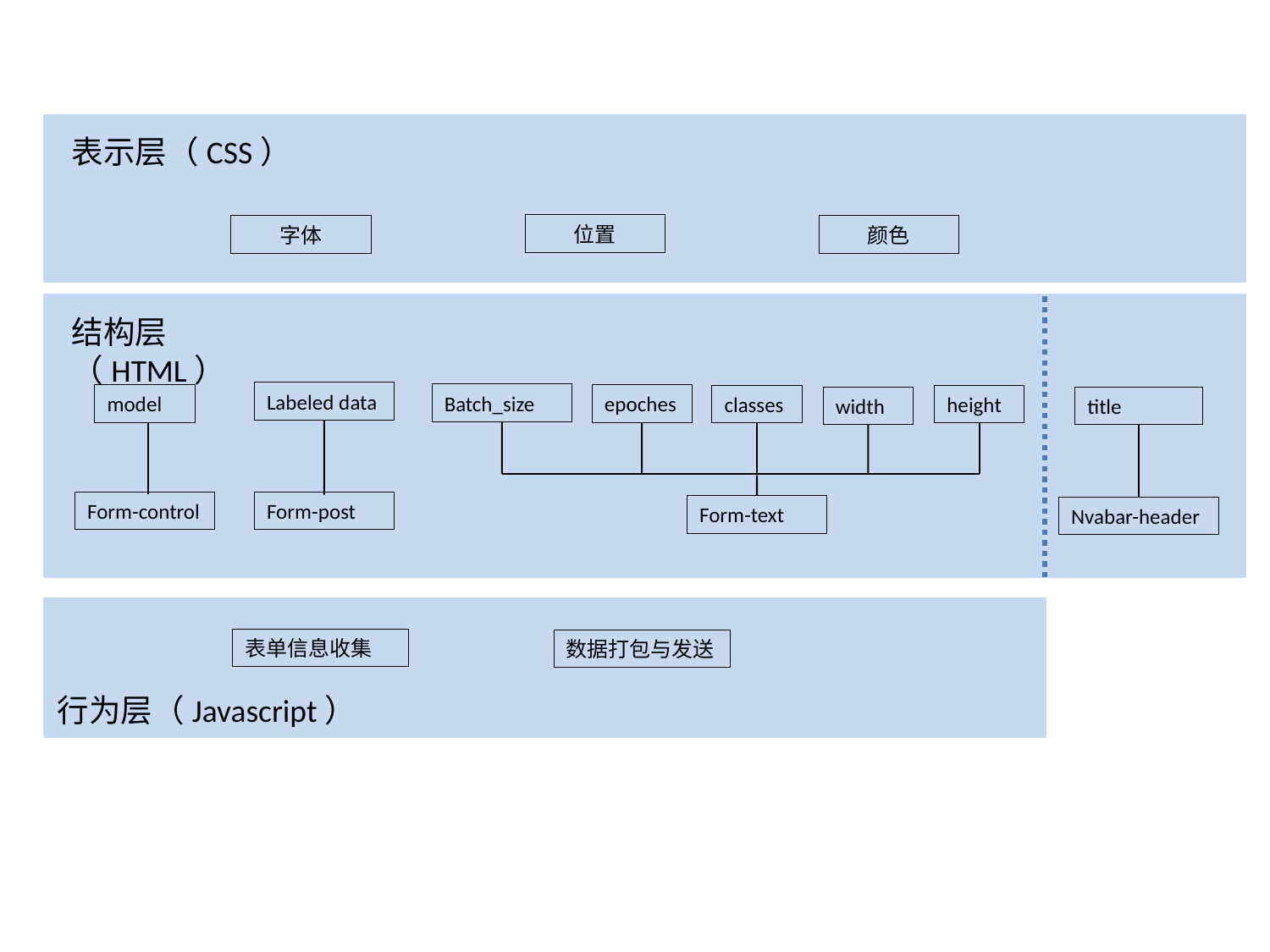

表示层（CSS）
位置
字体
颜色

结构层（HTML）
Labeled data
Batch_size
model
epoches
height
classes
title
width
Form-post
Form-control
Form-text
Nvabar-header

表单信息收集
数据打包与发送
行为层（Javascript）